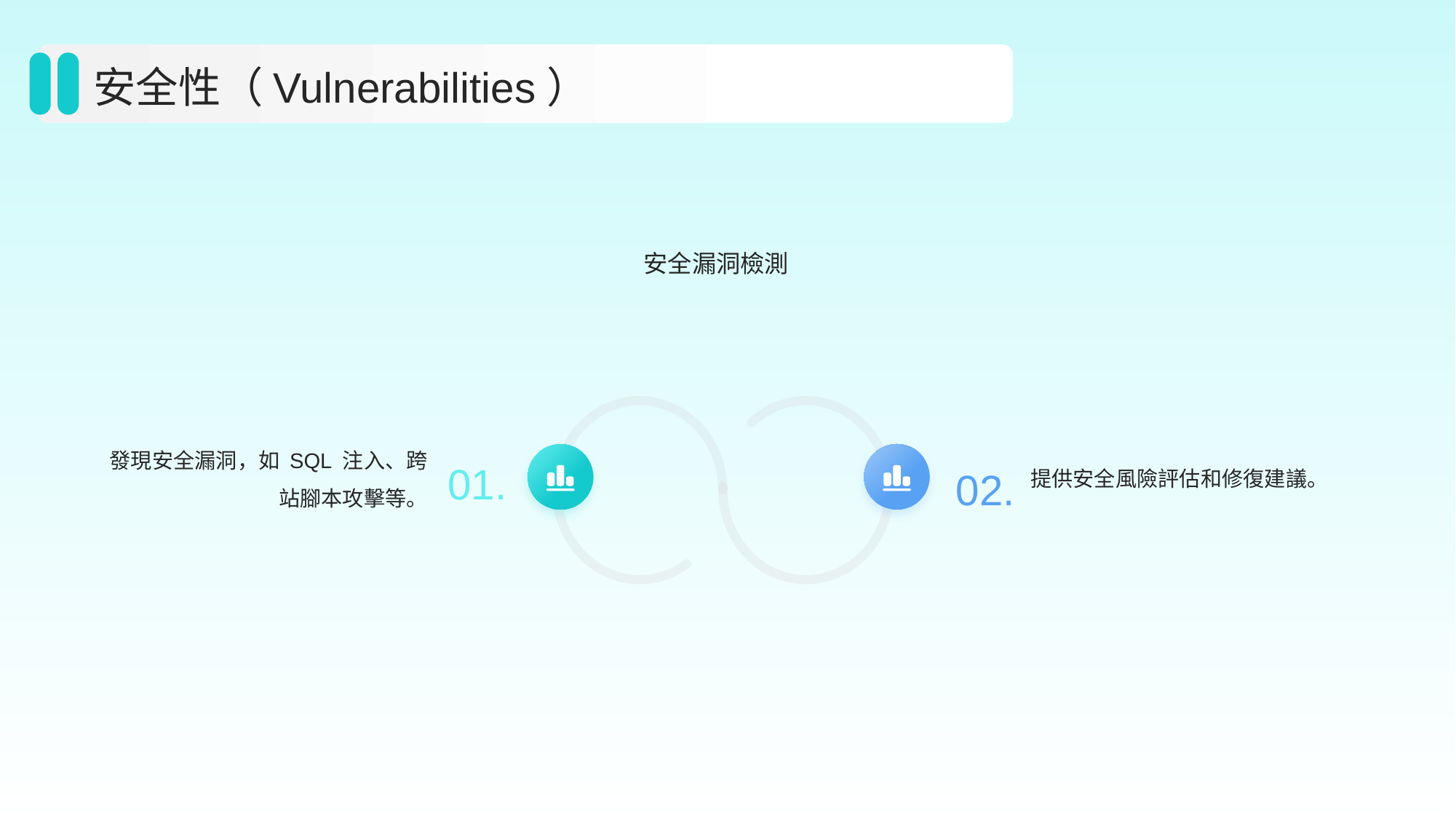

安全性（Vulnerabilities）
安全漏洞檢測

發現安全漏洞，如 SQL 注入、跨站腳本攻擊等。

01.
提供安全風險評估和修復建議。
02.